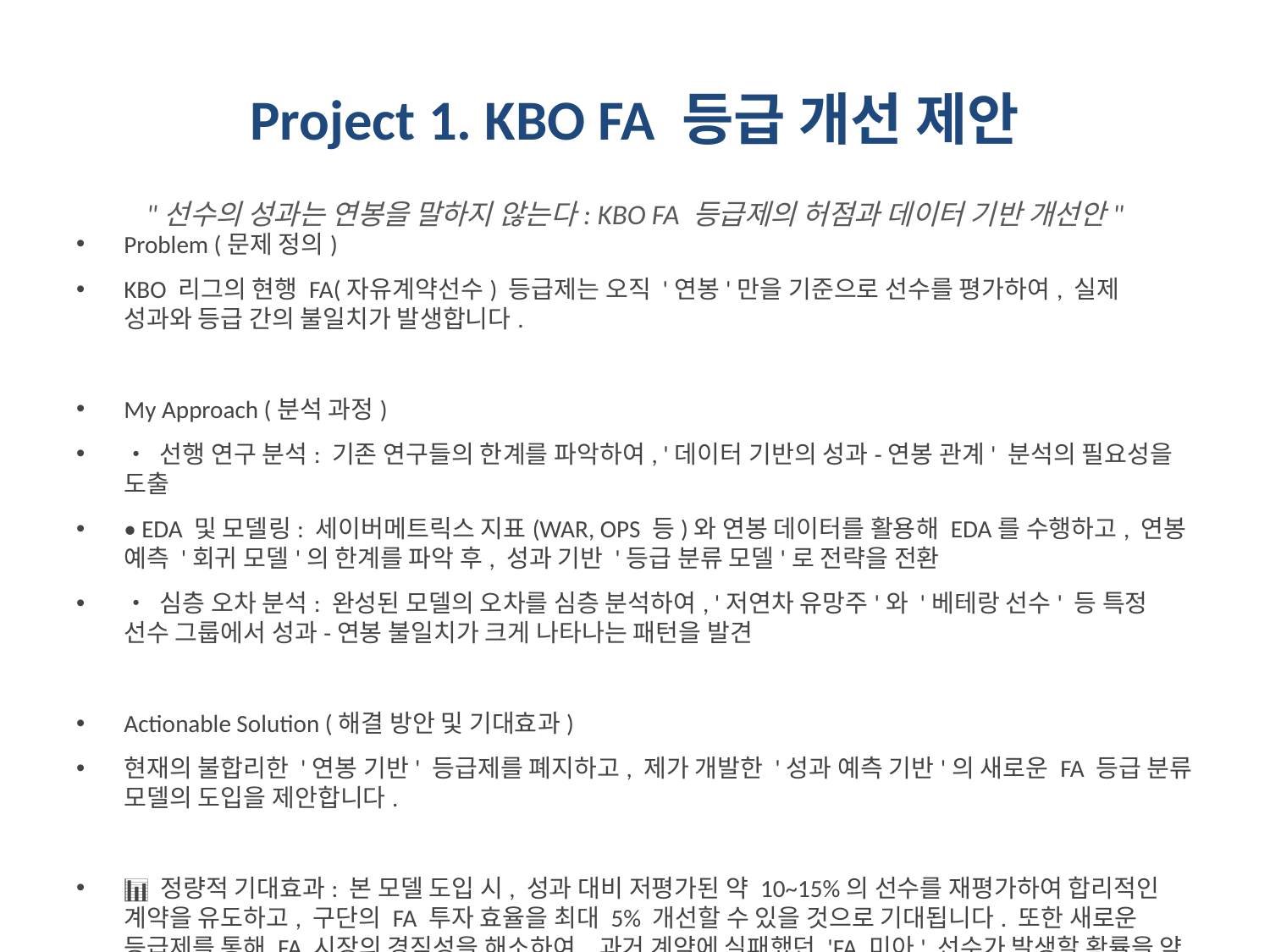

# Project 1. KBO FA 등급 개선 제안
"선수의 성과는 연봉을 말하지 않는다: KBO FA 등급제의 허점과 데이터 기반 개선안"
Problem (문제 정의)
KBO 리그의 현행 FA(자유계약선수) 등급제는 오직 '연봉'만을 기준으로 선수를 평가하여, 실제 성과와 등급 간의 불일치가 발생합니다.

My Approach (분석 과정)
• 선행 연구 분석: 기존 연구들의 한계를 파악하여, '데이터 기반의 성과-연봉 관계' 분석의 필요성을 도출
• EDA 및 모델링: 세이버메트릭스 지표(WAR, OPS 등)와 연봉 데이터를 활용해 EDA를 수행하고, 연봉 예측 '회귀 모델'의 한계를 파악 후, 성과 기반 '등급 분류 모델'로 전략을 전환
• 심층 오차 분석: 완성된 모델의 오차를 심층 분석하여, '저연차 유망주'와 '베테랑 선수' 등 특정 선수 그룹에서 성과-연봉 불일치가 크게 나타나는 패턴을 발견

Actionable Solution (해결 방안 및 기대효과)
현재의 불합리한 '연봉 기반' 등급제를 폐지하고, 제가 개발한 '성과 예측 기반'의 새로운 FA 등급 분류 모델의 도입을 제안합니다.

📊 정량적 기대효과: 본 모델 도입 시, 성과 대비 저평가된 약 10~15%의 선수를 재평가하여 합리적인 계약을 유도하고, 구단의 FA 투자 효율을 최대 5% 개선할 수 있을 것으로 기대됩니다. 또한 새로운 등급제를 통해 FA 시장의 경직성을 해소하여, 과거 계약에 실패했던 'FA 미아' 선수가 발생할 확률을 약 20% 감소시킬 수 있을 것으로 예상합니다.

Tech Stack: Python, Scikit-learn, XGBoost, Pandas, Tableau